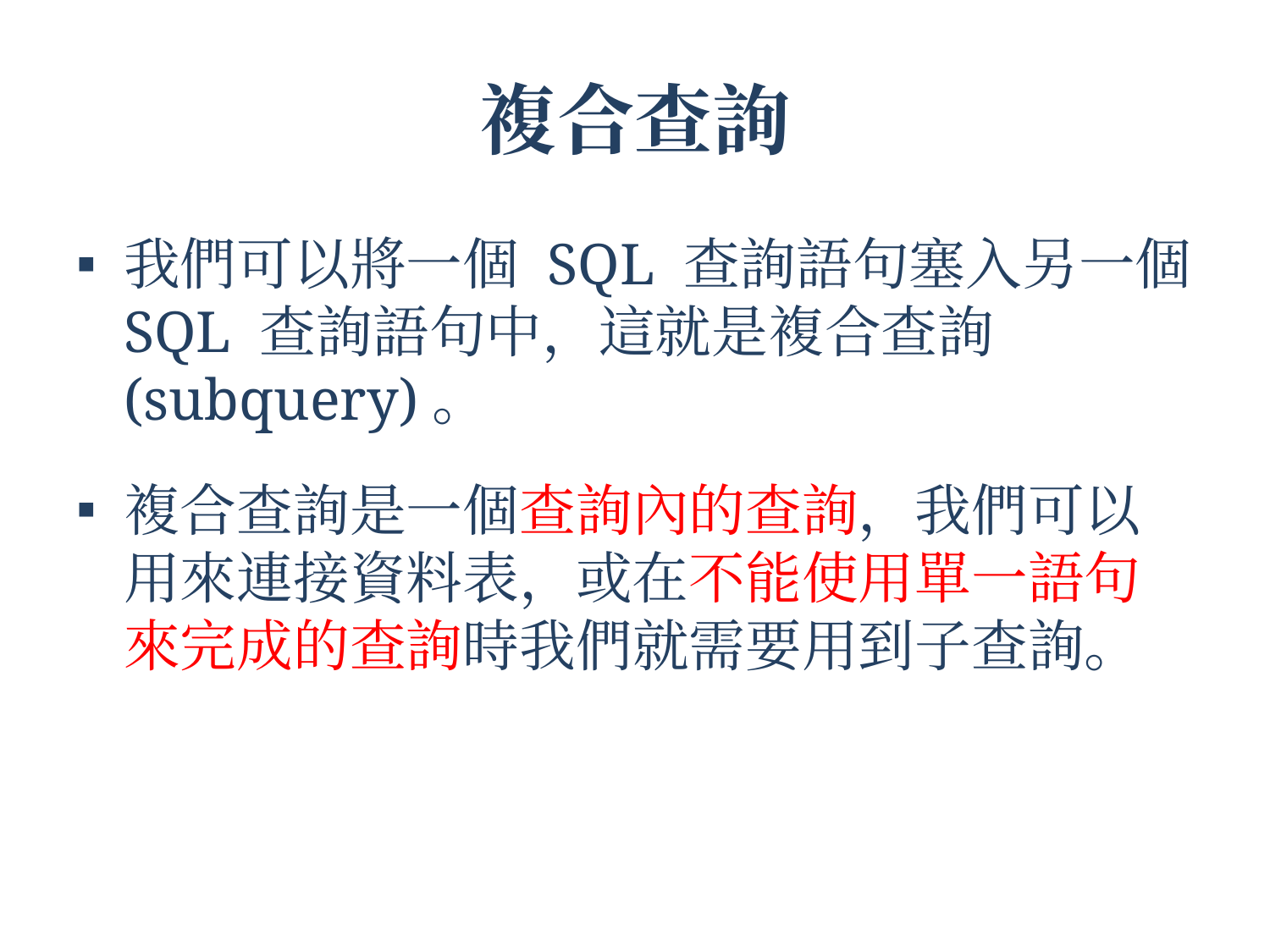

# 複合查詢
我們可以將一個 SQL 查詢語句塞入另一個 SQL 查詢語句中，這就是複合查詢 (subquery)。
複合查詢是一個查詢內的查詢，我們可以用來連接資料表，或在不能使用單一語句來完成的查詢時我們就需要用到子查詢。